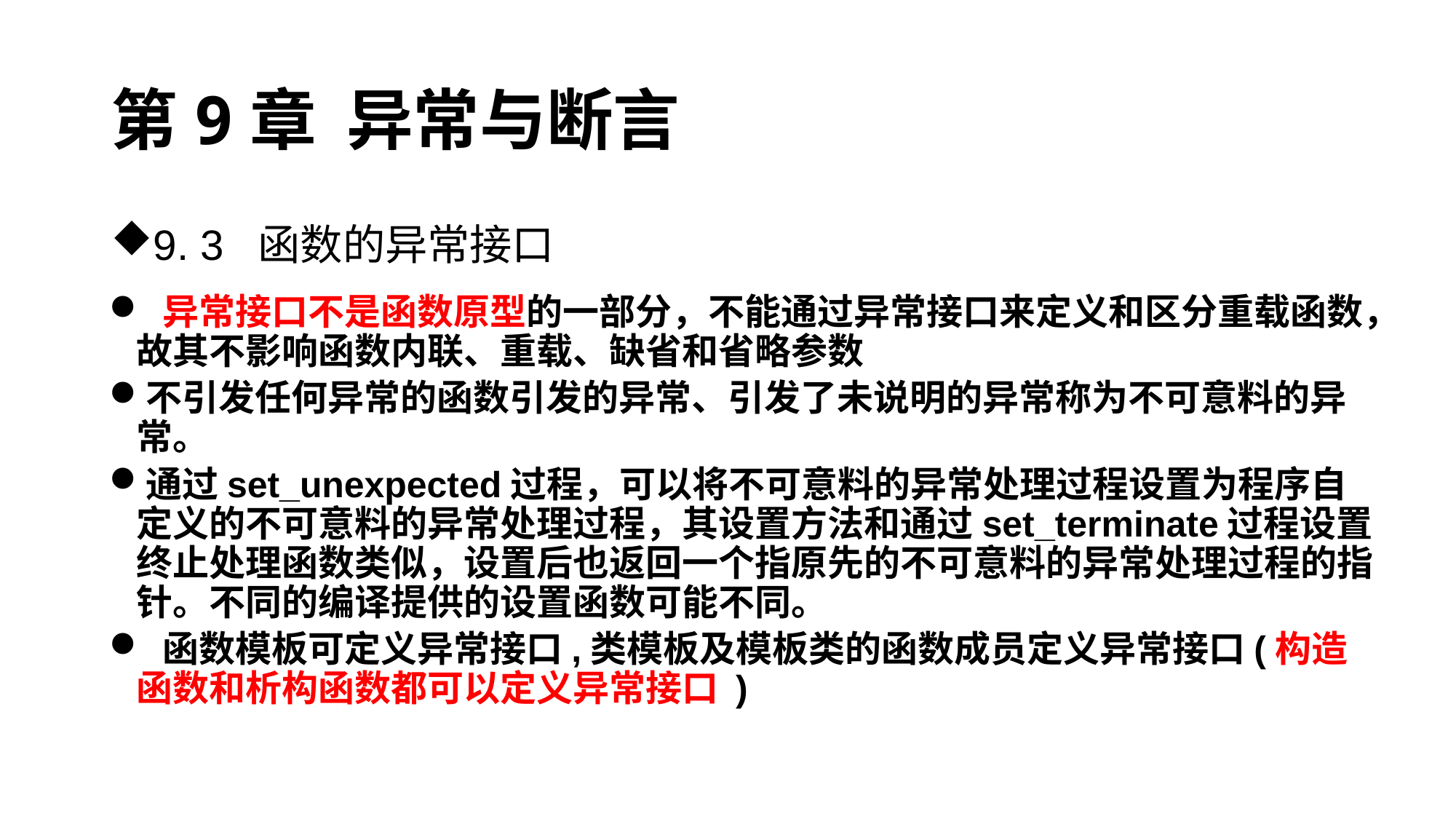

# 第9章  异常与断言
9. 3  函数的异常接口
 异常接口不是函数原型的一部分，不能通过异常接口来定义和区分重载函数，故其不影响函数内联、重载、缺省和省略参数
不引发任何异常的函数引发的异常、引发了未说明的异常称为不可意料的异常。
通过set_unexpected过程，可以将不可意料的异常处理过程设置为程序自定义的不可意料的异常处理过程，其设置方法和通过set_terminate过程设置终止处理函数类似，设置后也返回一个指原先的不可意料的异常处理过程的指针。不同的编译提供的设置函数可能不同。
 函数模板可定义异常接口,类模板及模板类的函数成员定义异常接口(构造函数和析构函数都可以定义异常接口 )